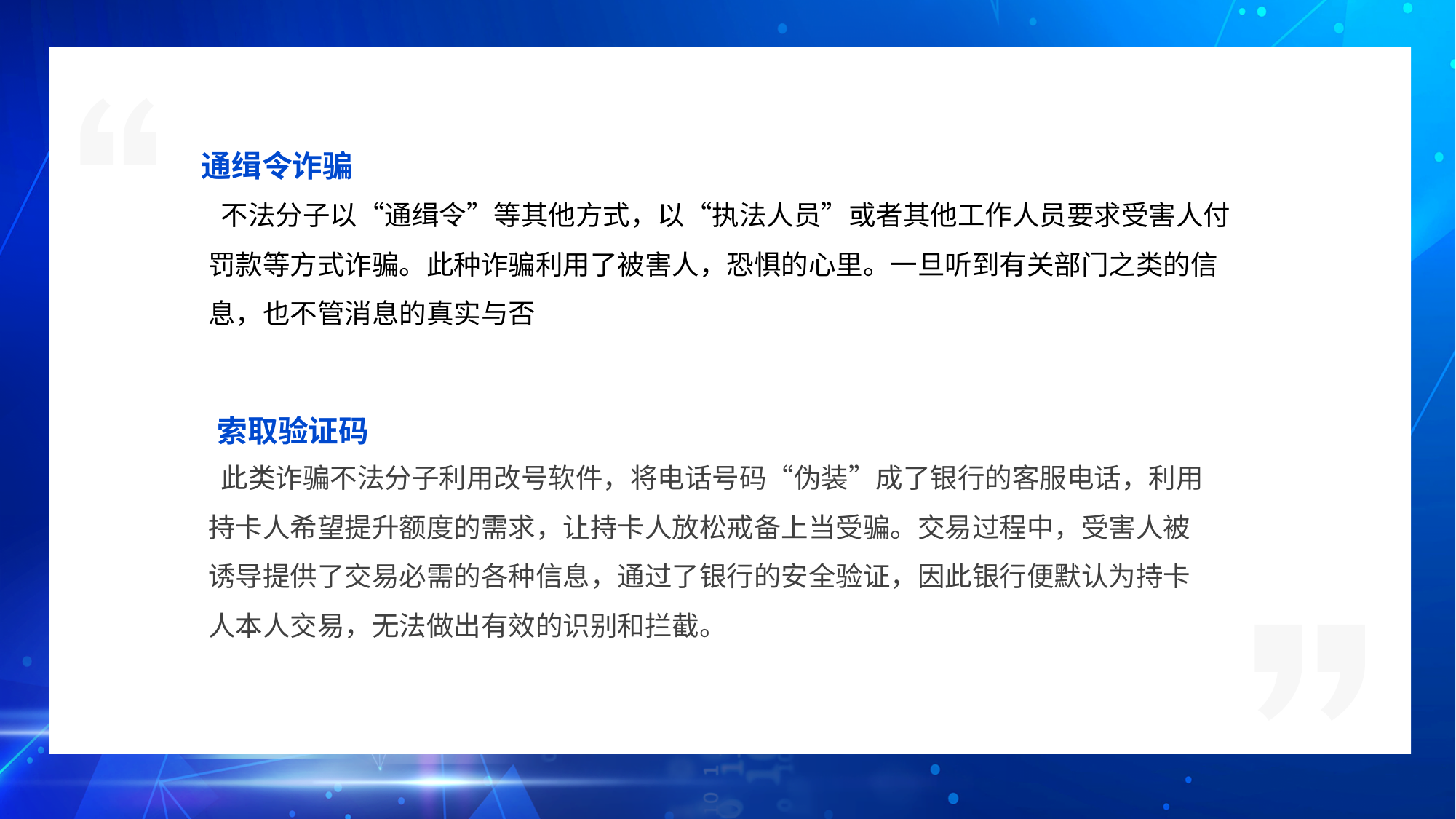

通缉令诈骗
 不法分子以“通缉令”等其他方式，以“执法人员”或者其他工作人员要求受害人付罚款等方式诈骗。此种诈骗利用了被害人，恐惧的心里。一旦听到有关部门之类的信息，也不管消息的真实与否
索取验证码
 此类诈骗不法分子利用改号软件，将电话号码“伪装”成了银行的客服电话，利用持卡人希望提升额度的需求，让持卡人放松戒备上当受骗。交易过程中，受害人被诱导提供了交易必需的各种信息，通过了银行的安全验证，因此银行便默认为持卡人本人交易，无法做出有效的识别和拦截。